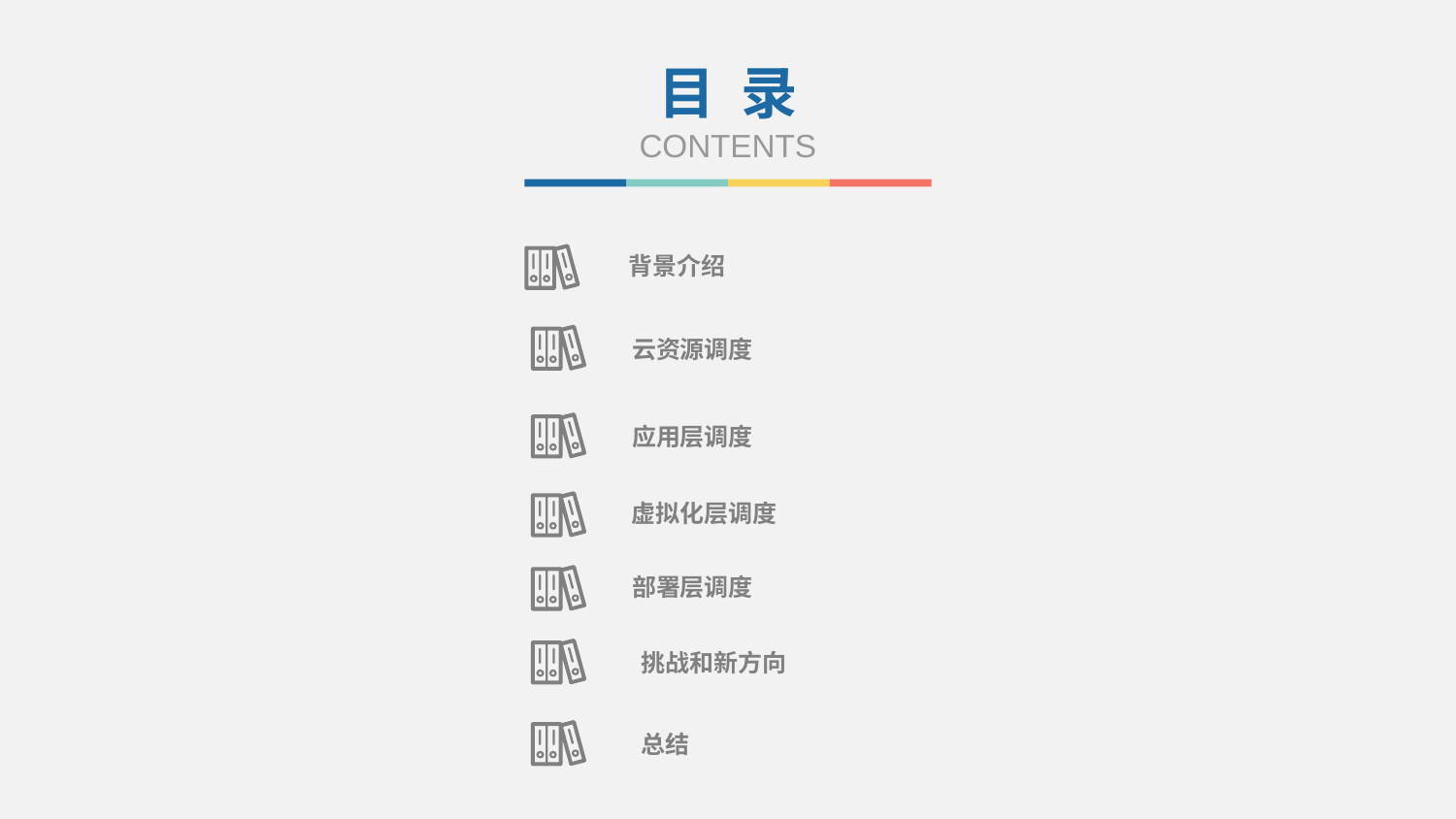

目  录
CONTENTS

背景介绍

云资源调度

应用层调度

虚拟化层调度

部署层调度

挑战和新方向

总结